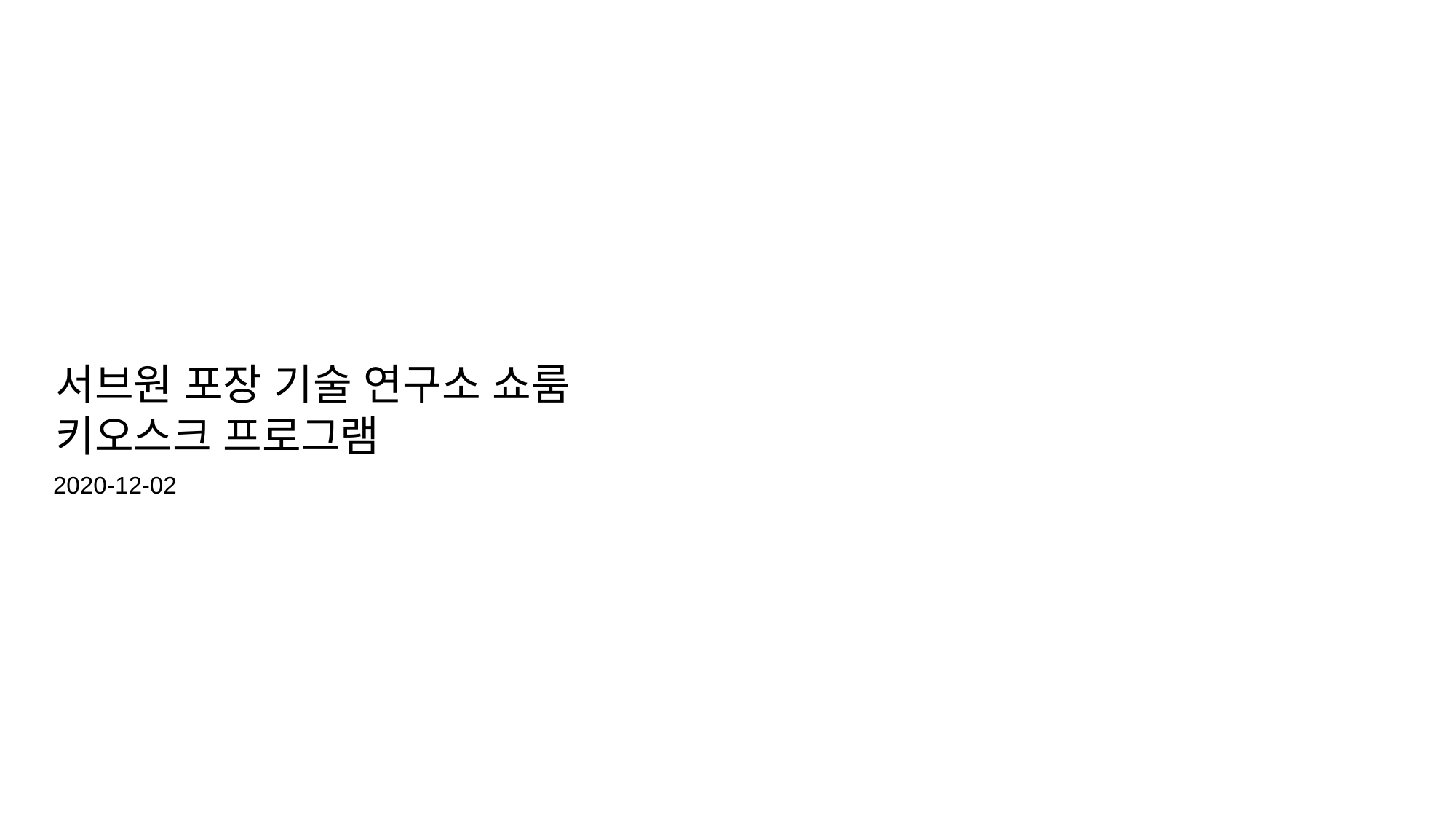

서브원 포장 기술 연구소 쇼룸
키오스크 프로그램
2020-12-02